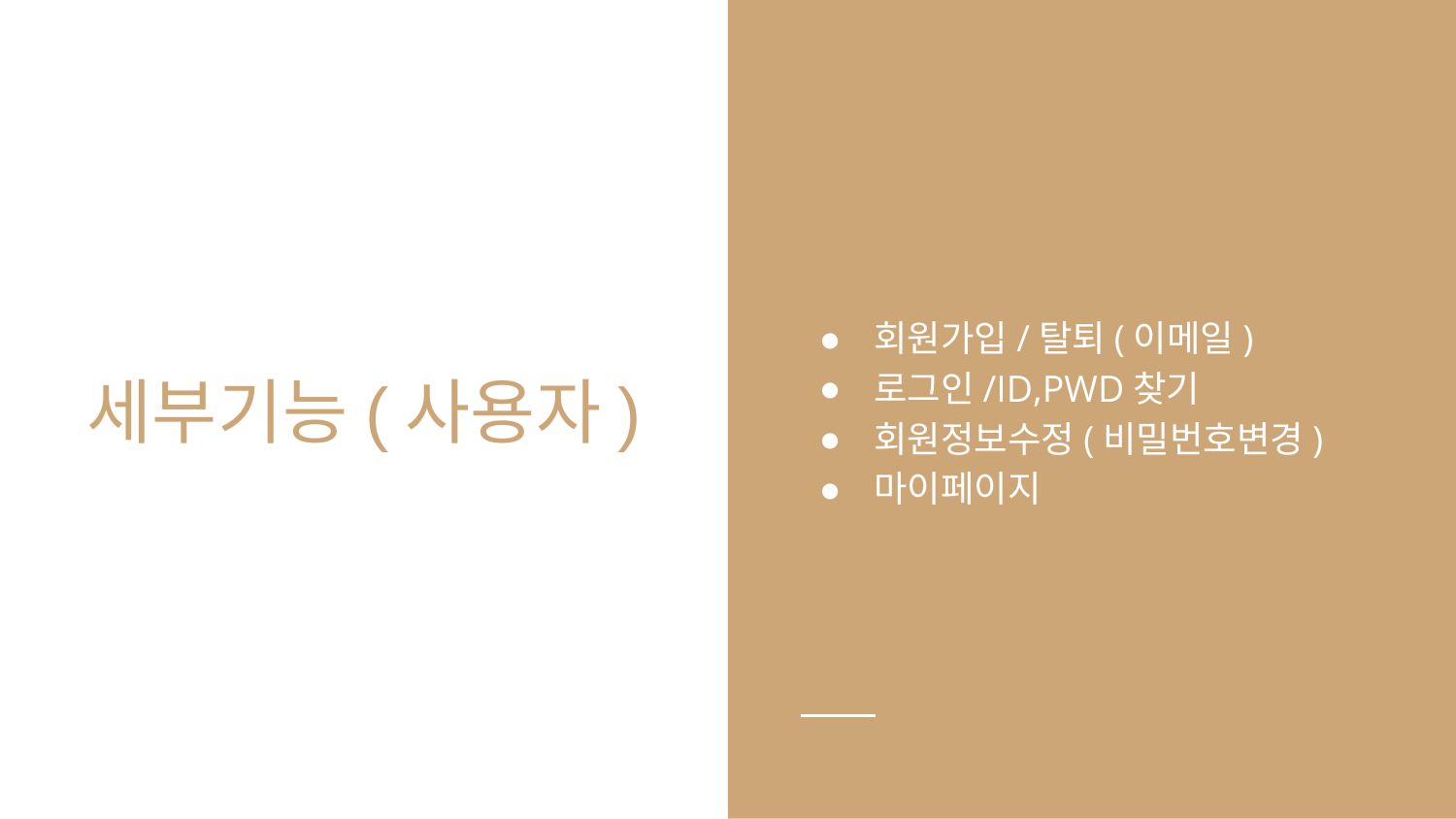

회원가입/탈퇴(이메일)
로그인/ID,PWD찾기
회원정보수정(비밀번호변경)
마이페이지
# 세부기능(사용자)